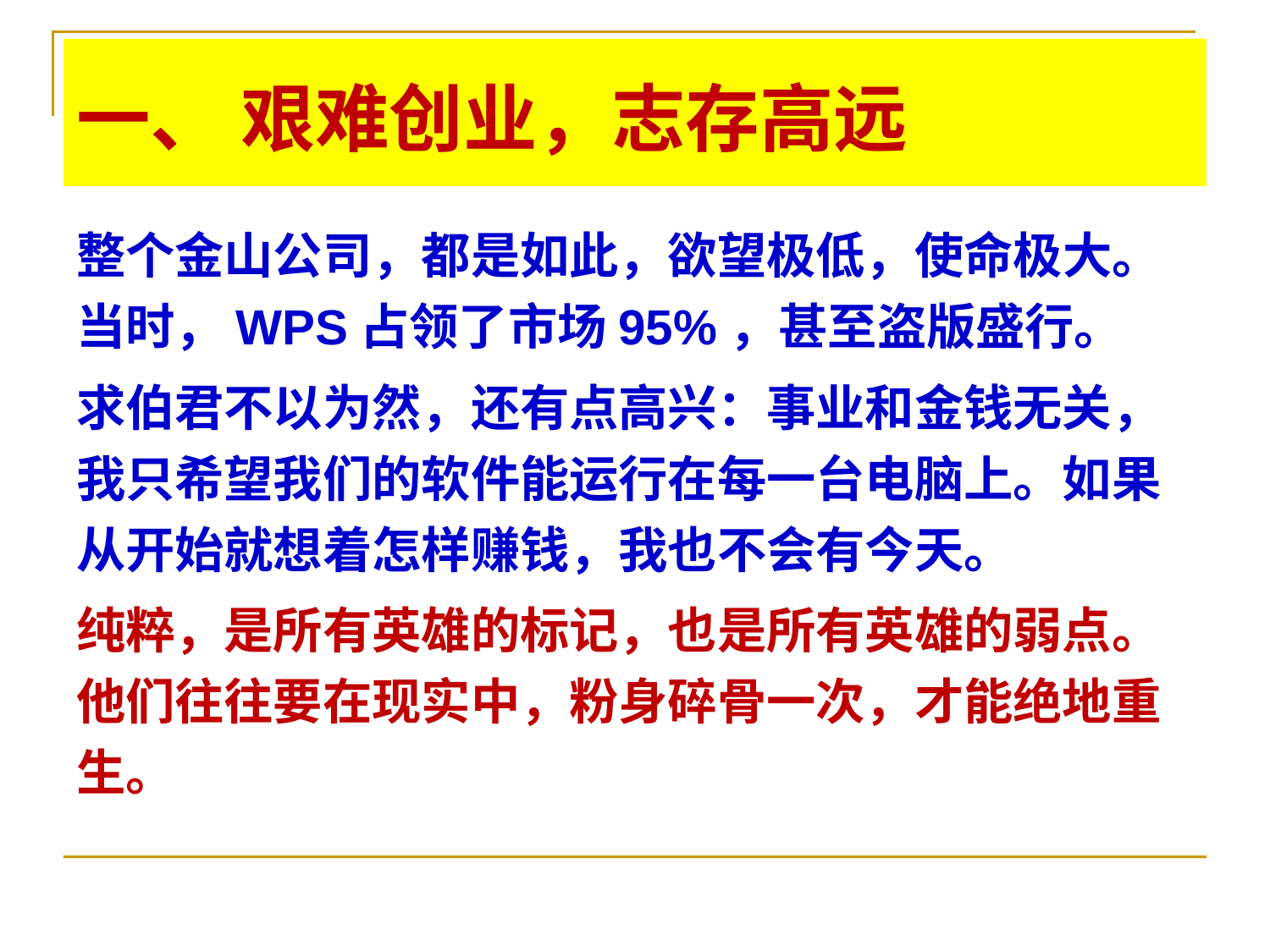

#
一、 艰难创业，志存高远
整个金山公司，都是如此，欲望极低，使命极大。当时，WPS占领了市场95%，甚至盗版盛行。
求伯君不以为然，还有点高兴：事业和金钱无关，我只希望我们的软件能运行在每一台电脑上。如果从开始就想着怎样赚钱，我也不会有今天。
纯粹，是所有英雄的标记，也是所有英雄的弱点。他们往往要在现实中，粉身碎骨一次，才能绝地重生。

45